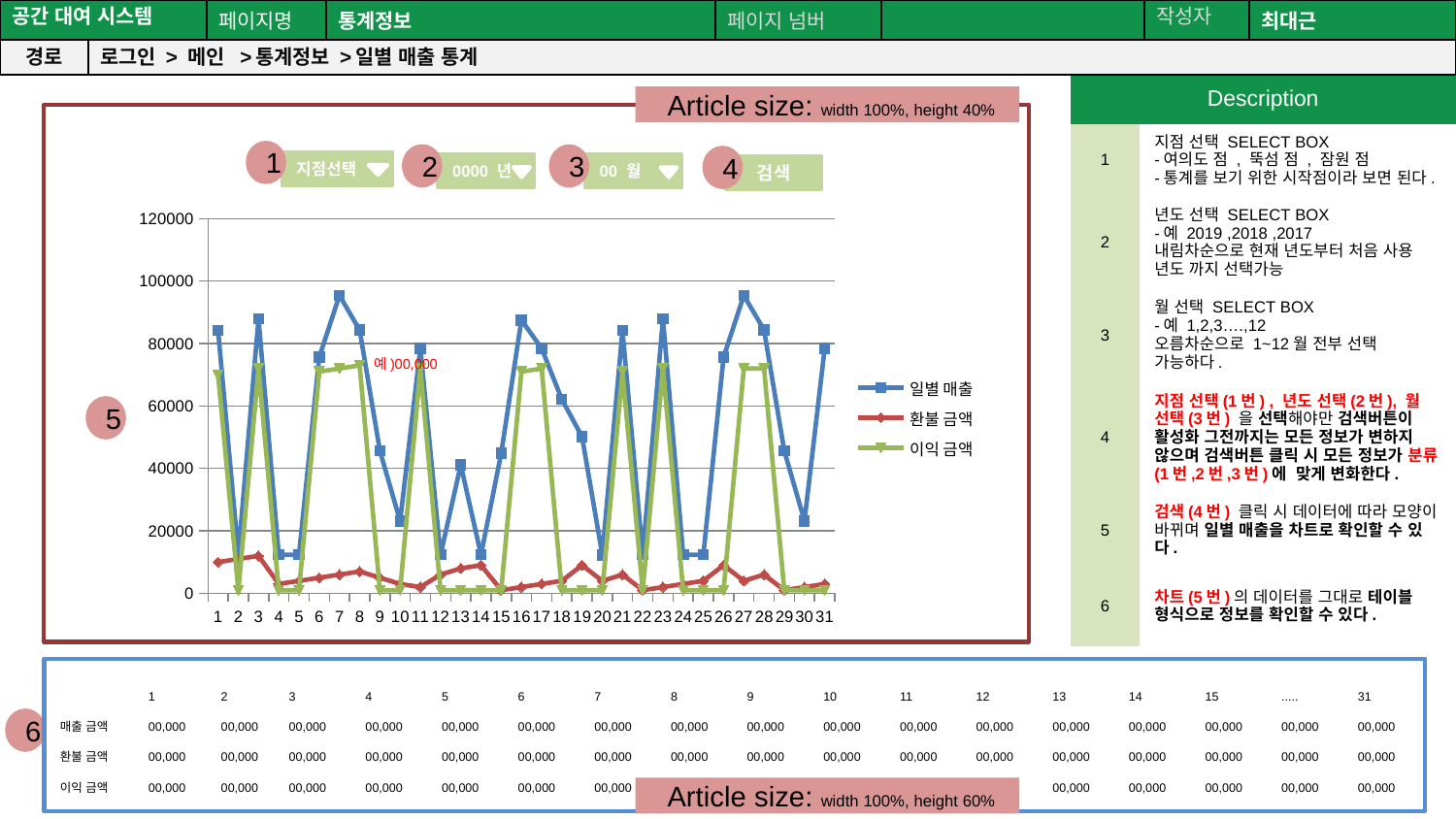

공간(오피스) 대여 시스템
| 공간 대여 시스템 |  | 페이지명 | 통계정보 | 페이지 넘버 |  | 작성자 | 최대근 |
| --- | --- | --- | --- | --- | --- | --- | --- |
| 경로 | 로그인 > 메인 >통계정보 >일별 매출 통계 |  |  |  |  |  |  |
| Description |  |
| --- | --- |
| 1 | 지점 선택 SELECT BOX -여의도 점 , 뚝섬 점 , 잠원 점 -통계를 보기 위한 시작점이라 보면 된다. |
| 2 | 년도 선택 SELECT BOX -예 2019 ,2018 ,2017 내림차순으로 현재 년도부터 처음 사용 년도 까지 선택가능 |
| 3 | 월 선택 SELECT BOX -예 1,2,3….,12 오름차순으로 1~12월 전부 선택 가능하다. |
| 4 | 지점 선택(1번) , 년도 선택(2번), 월 선택(3번) 을 선택해야만 검색버튼이 활성화 그전까지는 모든 정보가 변하지 않으며 검색버튼 클릭 시 모든 정보가 분류(1번,2번,3번)에 맞게 변화한다. |
| 5 | 검색(4번) 클릭 시 데이터에 따라 모양이 바뀌며 일별 매출을 차트로 확인할 수 있다. |
| 6 | 차트(5번)의 데이터를 그대로 테이블 형식으로 정보를 확인할 수 있다. |
 Article size: width 100%, height 40%

1
2
3
4
지점선택

0000 년

00 월

검색

### Chart

| Category | 일별 매출 | 환불 금액 | 이익 금액 |
|---|---|---|---|
| 1 | 84156.0 | 10000.0 | 70000.0 |
| 2 | 12314.0 | 11000.0 | 1000.0 |
| 3 | 87923.0 | 12000.0 | 72000.0 |
| 4 | 12314.0 | 3000.0 | 1000.0 |
| 5 | 12314.0 | 4000.0 | 1000.0 |
| 6 | 75646.0 | 5000.0 | 71000.0 |
| 7 | 95411.0 | 6000.0 | 72000.0 |
| 8 | 84313.0 | 7000.0 | 73000.0 |
| 9 | 45641.0 | 5000.0 | 1000.0 |
| 10 | 23145.0 | 3000.0 | 1000.0 |
| 11 | 78415.0 | 2000.0 | 72000.0 |
| 12 | 12346.0 | 6000.0 | 1000.0 |
| 13 | 41111.0 | 8000.0 | 1000.0 |
| 14 | 12314.0 | 9000.0 | 1000.0 |
| 15 | 44856.0 | 1000.0 | 1000.0 |
| 16 | 87514.0 | 2000.0 | 71000.0 |
| 17 | 78451.0 | 3000.0 | 72000.0 |
| 18 | 62134.0 | 4000.0 | 1000.0 |
| 19 | 50152.0 | 9000.0 | 1000.0 |
| 20 | 12310.0 | 4000.0 | 1000.0 |
| 21 | 84156.0 | 6000.0 | 71000.0 |
| 22 | 12314.0 | 1000.0 | 1000.0 |
| 23 | 87923.0 | 2000.0 | 72000.0 |
| 24 | 12314.0 | 3000.0 | 1000.0 |
| 25 | 12314.0 | 4000.0 | 1000.0 |
| 26 | 75646.0 | 9000.0 | 1000.0 |
| 27 | 95411.0 | 4000.0 | 72000.0 |
| 28 | 84313.0 | 6000.0 | 72000.0 |
| 29 | 45641.0 | 1000.0 | 1000.0 |
| 30 | 23145.0 | 2000.0 | 1000.0 |
| 31 | 78415.0 | 3000.0 | 1000.0 |
예)00,000
5

|  | 1 | 2 | 3 | 4 | 5 | 6 | 7 | 8 | 9 | 10 | 11 | 12 | 13 | 14 | 15 | ..... | 31 |
| --- | --- | --- | --- | --- | --- | --- | --- | --- | --- | --- | --- | --- | --- | --- | --- | --- | --- |
| 매출 금액 | 00,000 | 00,000 | 00,000 | 00,000 | 00,000 | 00,000 | 00,000 | 00,000 | 00,000 | 00,000 | 00,000 | 00,000 | 00,000 | 00,000 | 00,000 | 00,000 | 00,000 |
| 환불 금액 | 00,000 | 00,000 | 00,000 | 00,000 | 00,000 | 00,000 | 00,000 | 00,000 | 00,000 | 00,000 | 00,000 | 00,000 | 00,000 | 00,000 | 00,000 | 00,000 | 00,000 |
| 이익 금액 | 00,000 | 00,000 | 00,000 | 00,000 | 00,000 | 00,000 | 00,000 | 00,000 | 00,000 | 00,000 | 00,000 | 00,000 | 00,000 | 00,000 | 00,000 | 00,000 | 00,000 |
6
 Article size: width 100%, height 60%